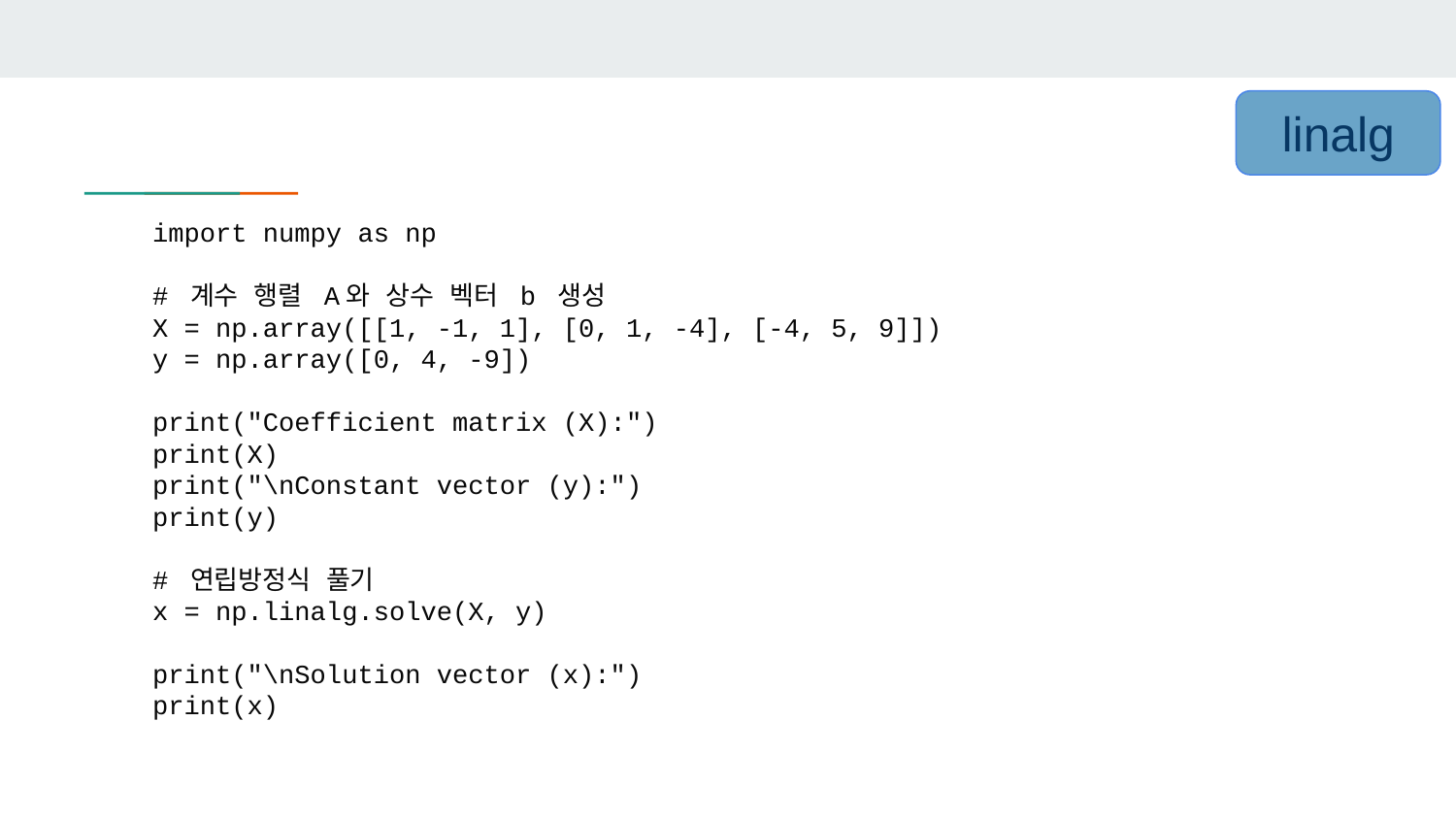

linalg
import numpy as np

# 계수 행렬 A와 상수 벡터 b 생성
X = np.array([[1, -1, 1], [0, 1, -4], [-4, 5, 9]])
y = np.array([0, 4, -9])

print("Coefficient matrix (X):")
print(X)
print("\nConstant vector (y):")
print(y)

# 연립방정식 풀기
x = np.linalg.solve(X, y)

print("\nSolution vector (x):")
print(x)